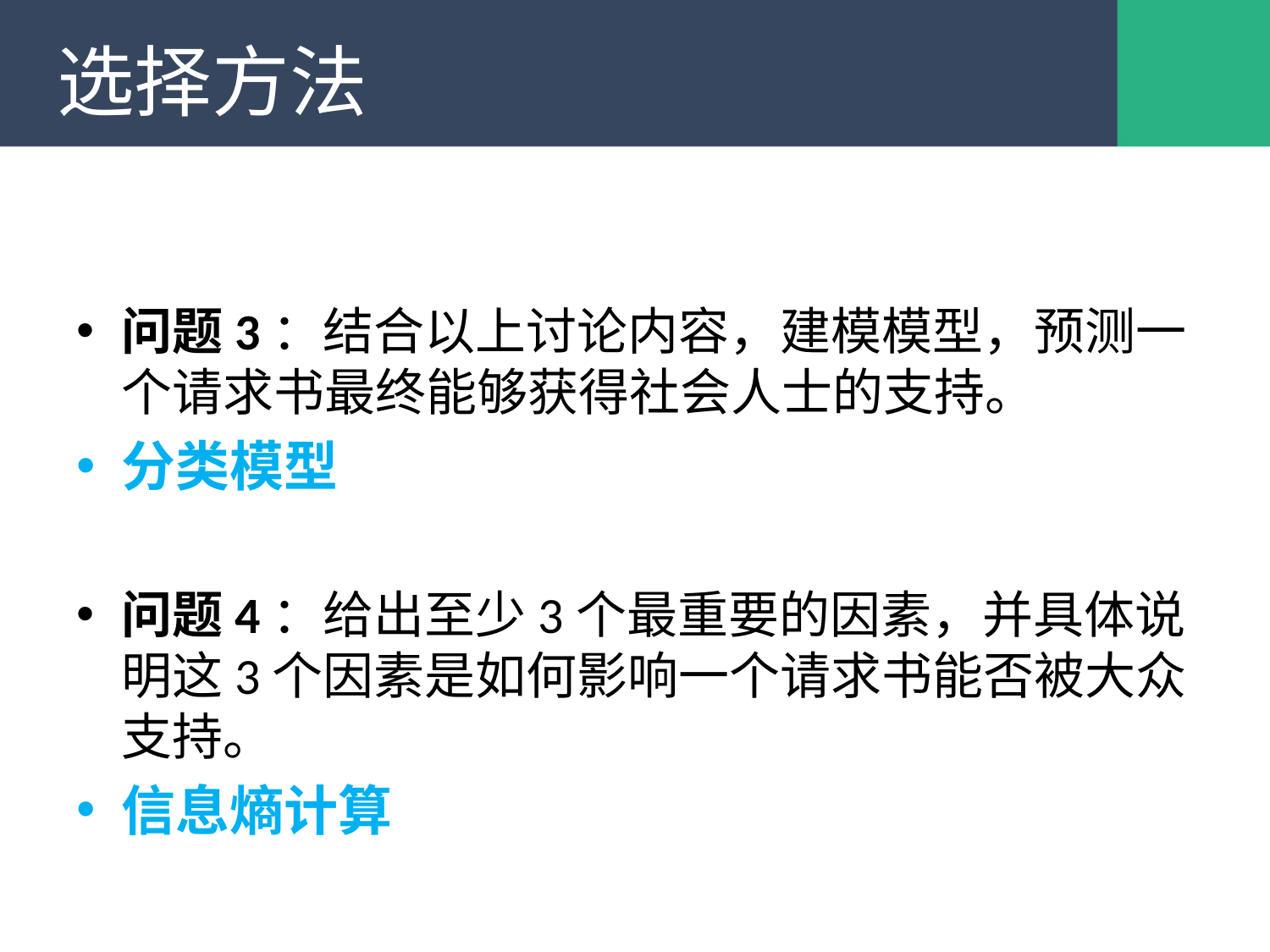

# 选择方法

问题3：结合以上讨论内容，建模模型，预测一个请求书最终能够获得社会人士的支持。
分类模型

问题4：给出至少3个最重要的因素，并具体说明这3个因素是如何影响一个请求书能否被大众支持。
信息熵计算